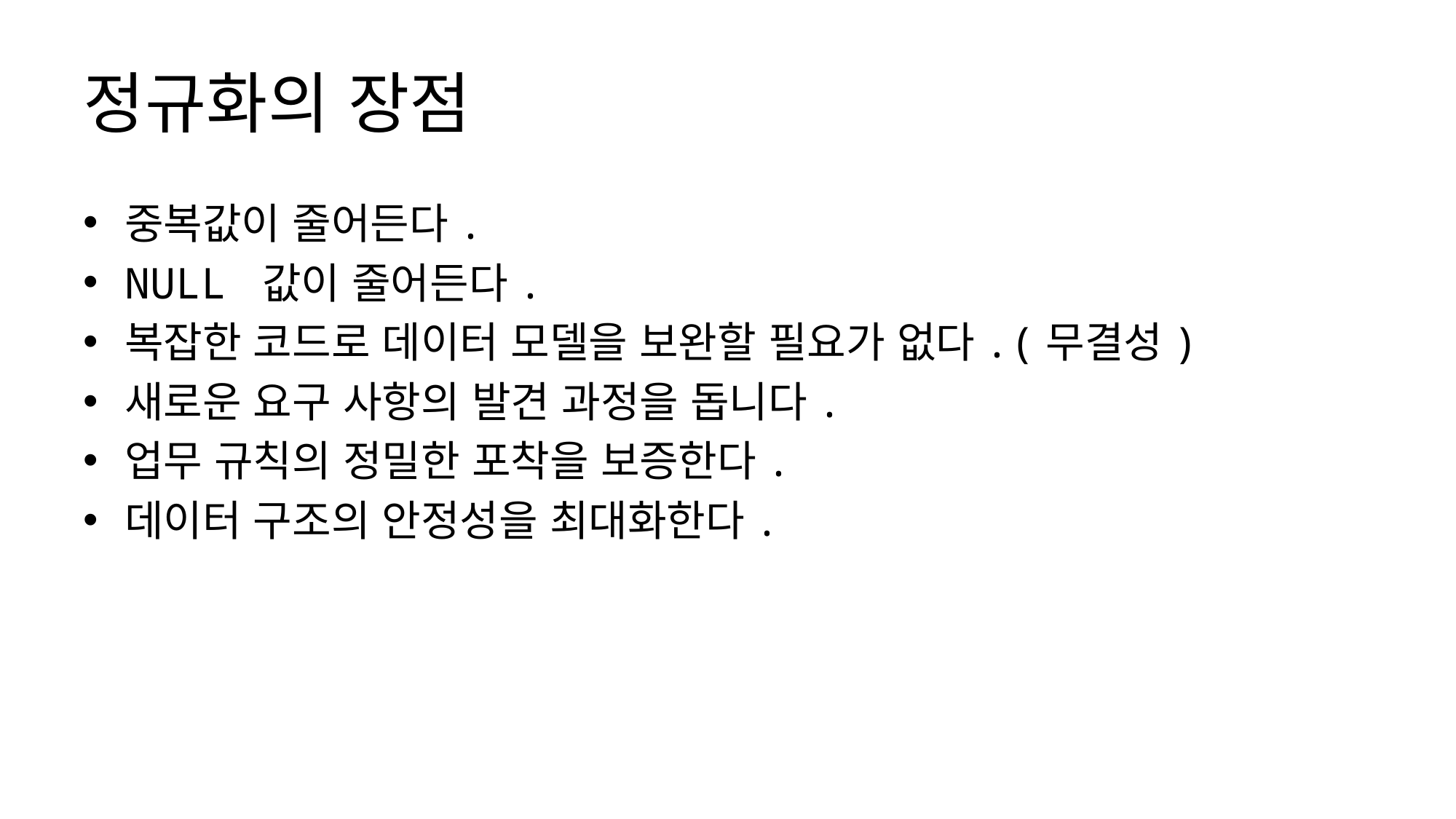

# 정규화의 장점
중복값이 줄어든다.
NULL 값이 줄어든다.
복잡한 코드로 데이터 모델을 보완할 필요가 없다.(무결성)
새로운 요구 사항의 발견 과정을 돕니다.
업무 규칙의 정밀한 포착을 보증한다.
데이터 구조의 안정성을 최대화한다.